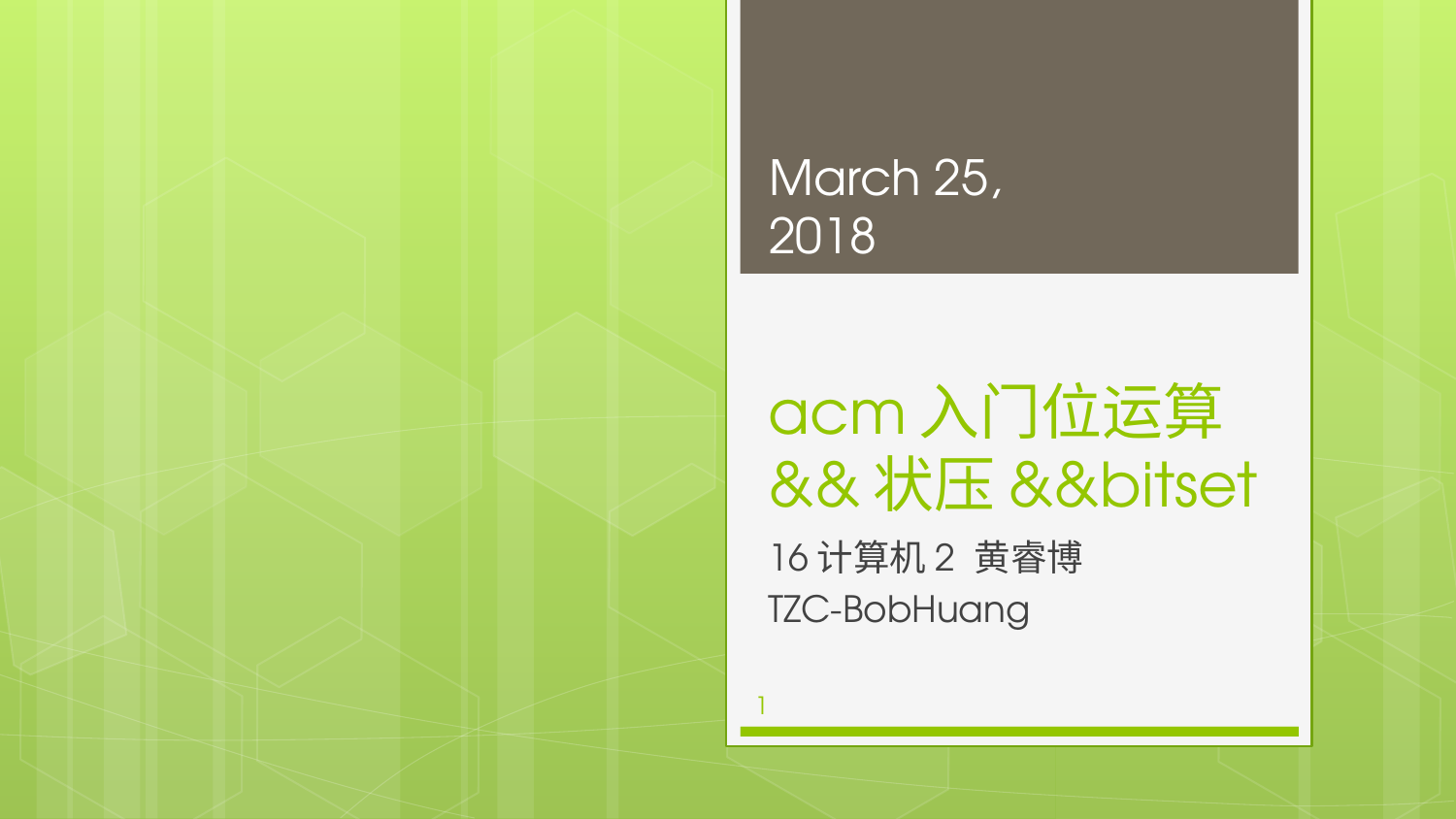

March 25, 2018
# acm入门位运算&&状压&&bitset
16计算机2 黄睿博
TZC-BobHuang

1